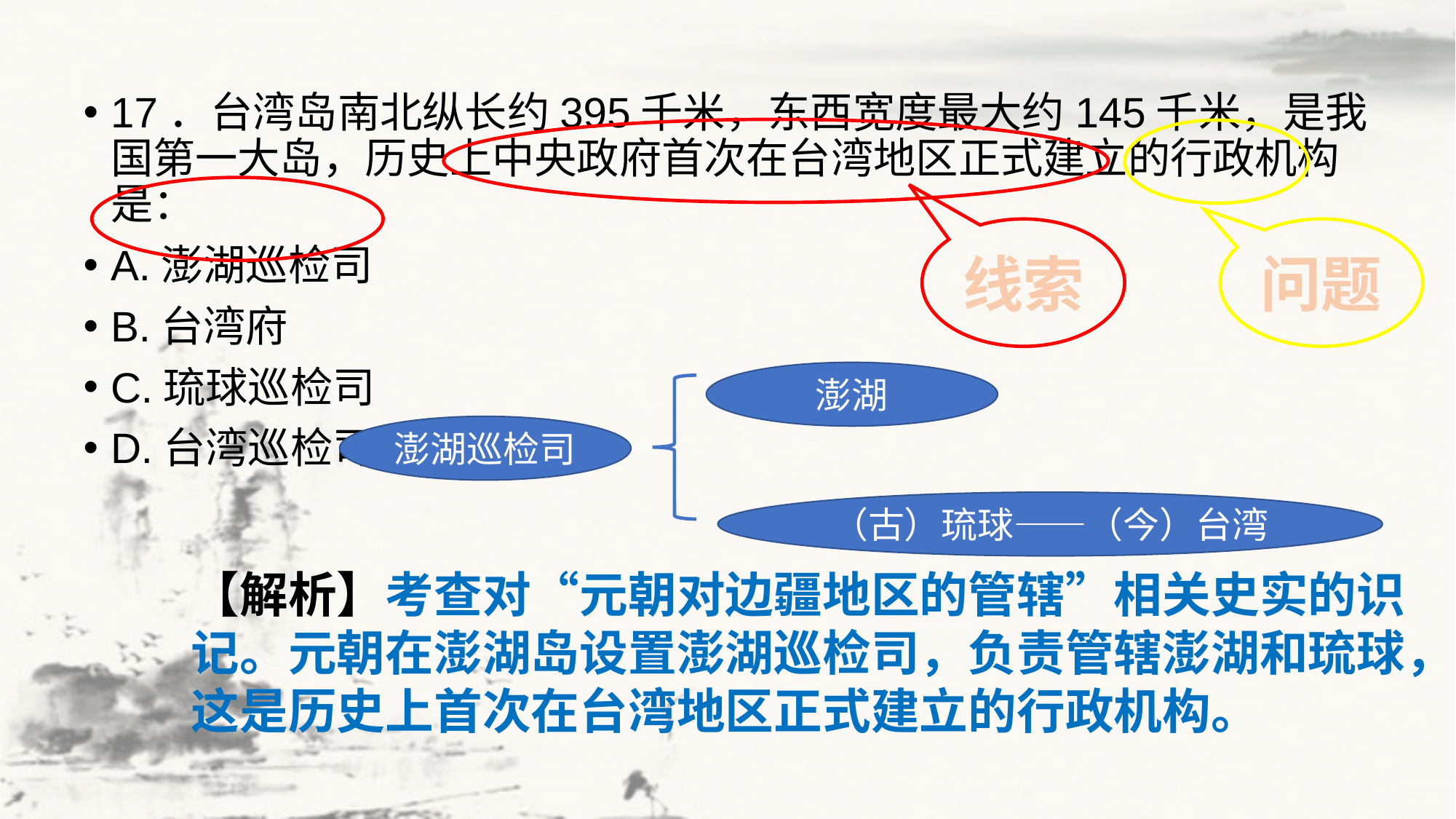

17．台湾岛南北纵长约395千米，东西宽度最大约145千米，是我国第一大岛，历史上中央政府首次在台湾地区正式建立的行政机构是：
A.澎湖巡检司
B.台湾府
C.琉球巡检司
D.台湾巡检司

线索
问题
澎湖

澎湖巡检司
（古）琉球——（今）台湾
【解析】考查对“元朝对边疆地区的管辖”相关史实的识记。元朝在澎湖岛设置澎湖巡检司，负责管辖澎湖和琉球，这是历史上首次在台湾地区正式建立的行政机构。